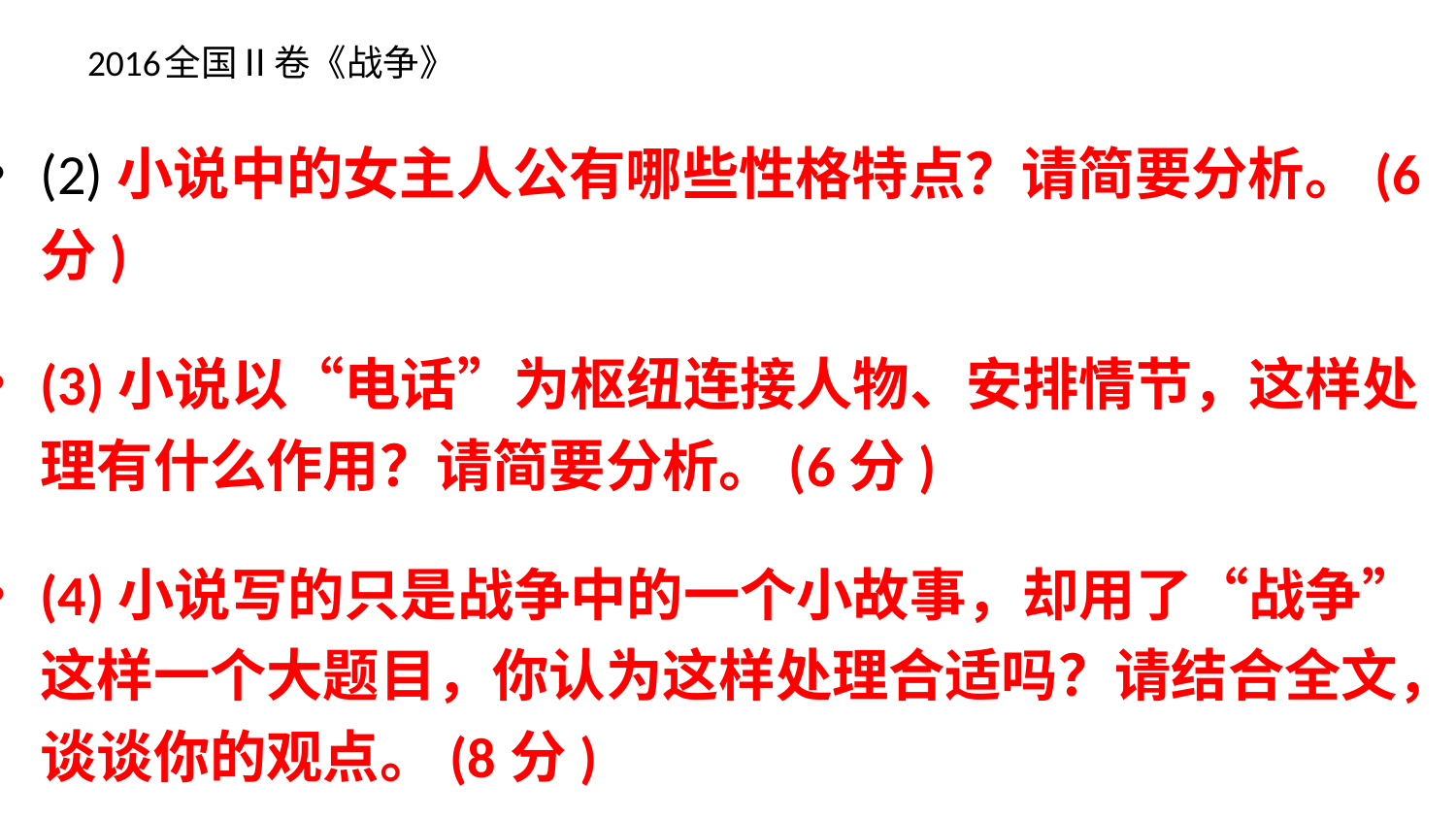

# 2016全国Ⅱ卷《战争》
(2)小说中的女主人公有哪些性格特点？请简要分析。(6分)

(3)小说以“电话”为枢纽连接人物、安排情节，这样处理有什么作用？请简要分析。(6分)

(4)小说写的只是战争中的一个小故事，却用了“战争”这样一个大题目，你认为这样处理合适吗？请结合全文，谈谈你的观点。(8分)